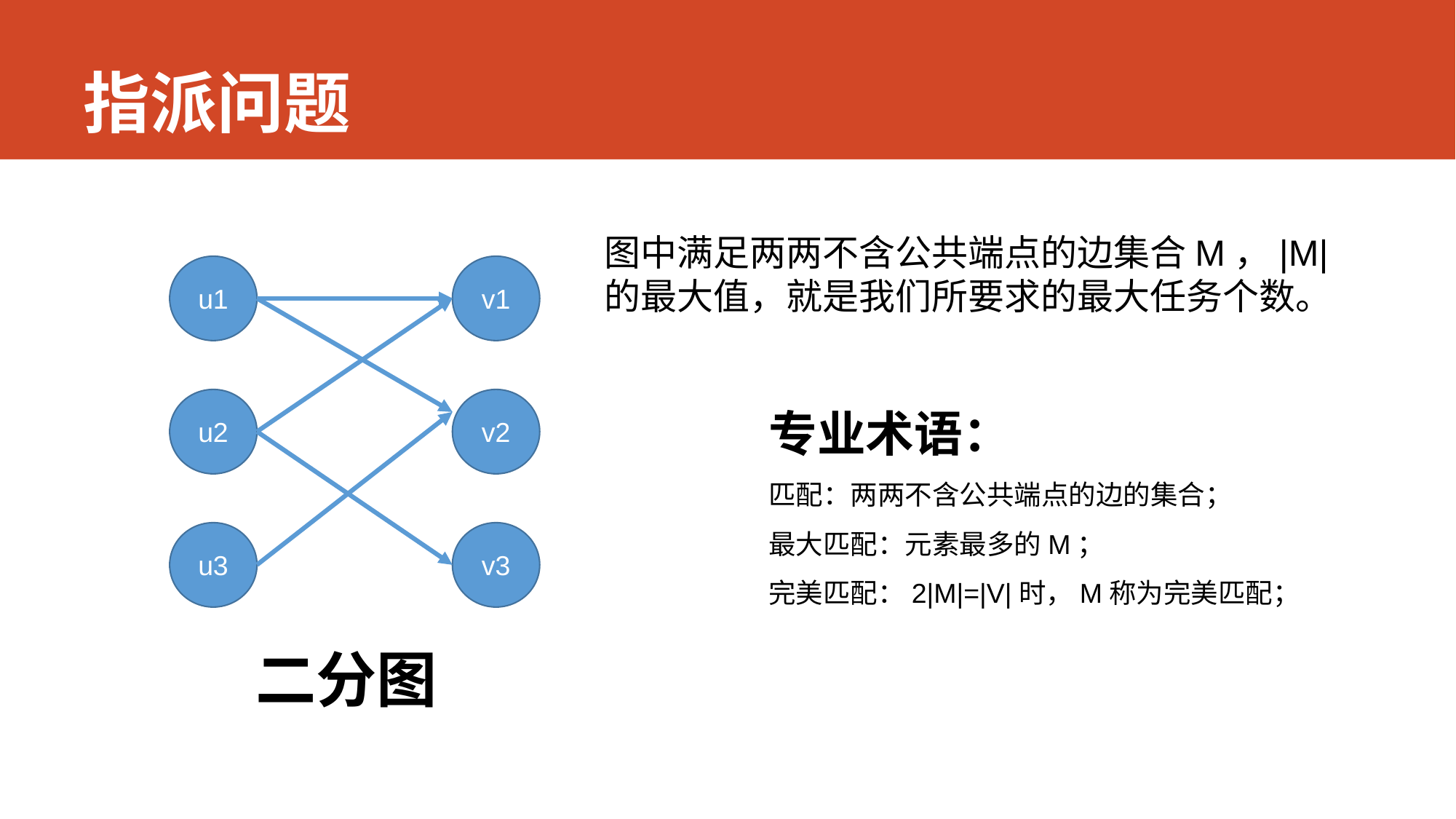

# 指派问题
图中满足两两不含公共端点的边集合M，|M|的最大值，就是我们所要求的最大任务个数。
u1
v1
u2
v2
专业术语：
匹配：两两不含公共端点的边的集合；
最大匹配：元素最多的M；
完美匹配：2|M|=|V|时，M称为完美匹配；

u3
v3
二分图